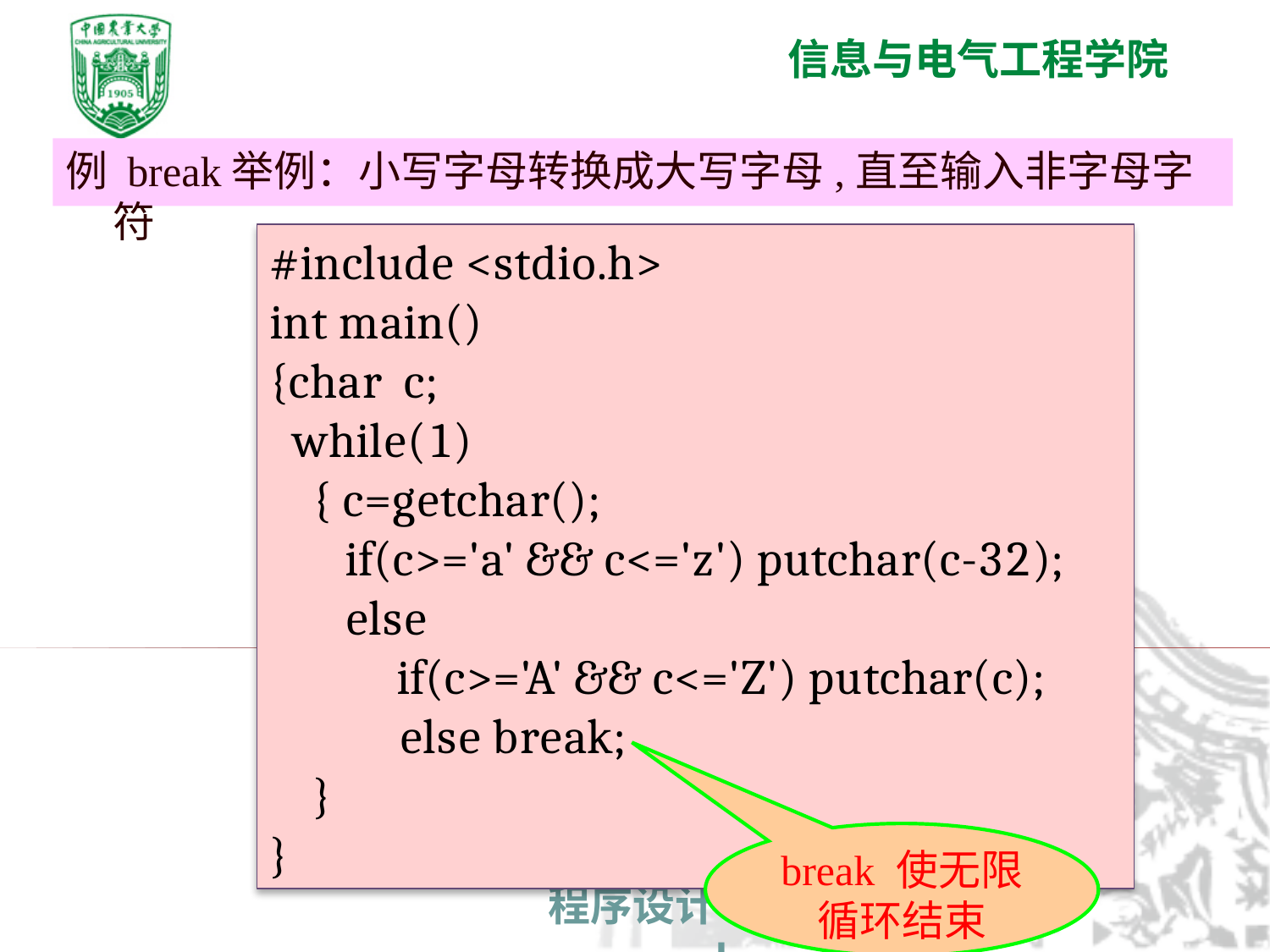

例 break举例：小写字母转换成大写字母,直至输入非字母字符
#include <stdio.h>
int main()
{char  c;
  while(1)
    { c=getchar();
       if(c>='a' && c<='z') putchar(c-32);
       else
	if(c>='A' && c<='Z') putchar(c);
            else break;
    }
}
break 使无限循环结束